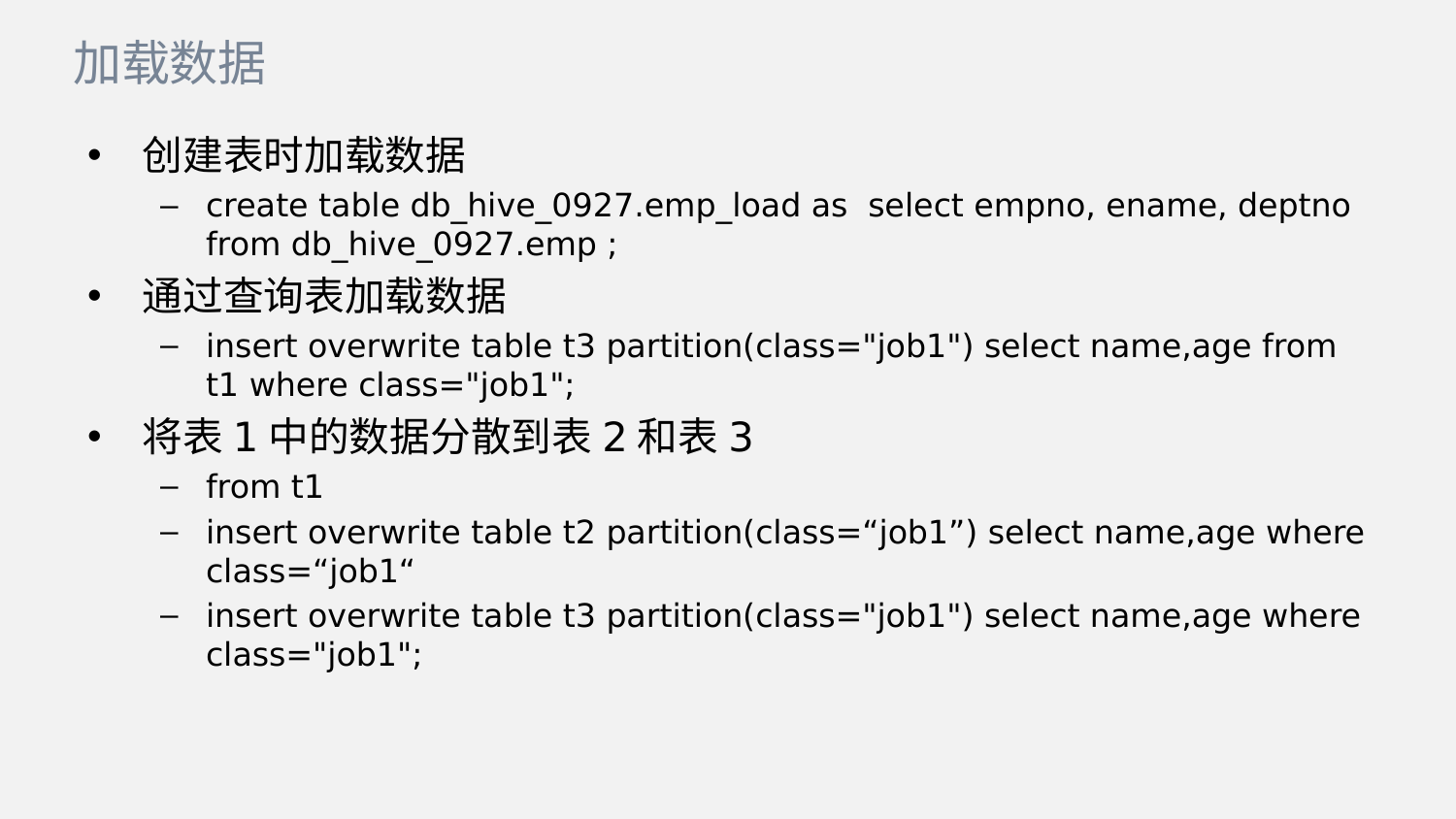

加载数据
创建表时加载数据
create table db_hive_0927.emp_load as  select empno, ename, deptno from db_hive_0927.emp ;
通过查询表加载数据
insert overwrite table t3 partition(class="job1") select name,age from t1 where class="job1";
将表1中的数据分散到表2和表3
from t1
insert overwrite table t2 partition(class=“job1”) select name,age where class=“job1“
insert overwrite table t3 partition(class="job1") select name,age where class="job1";